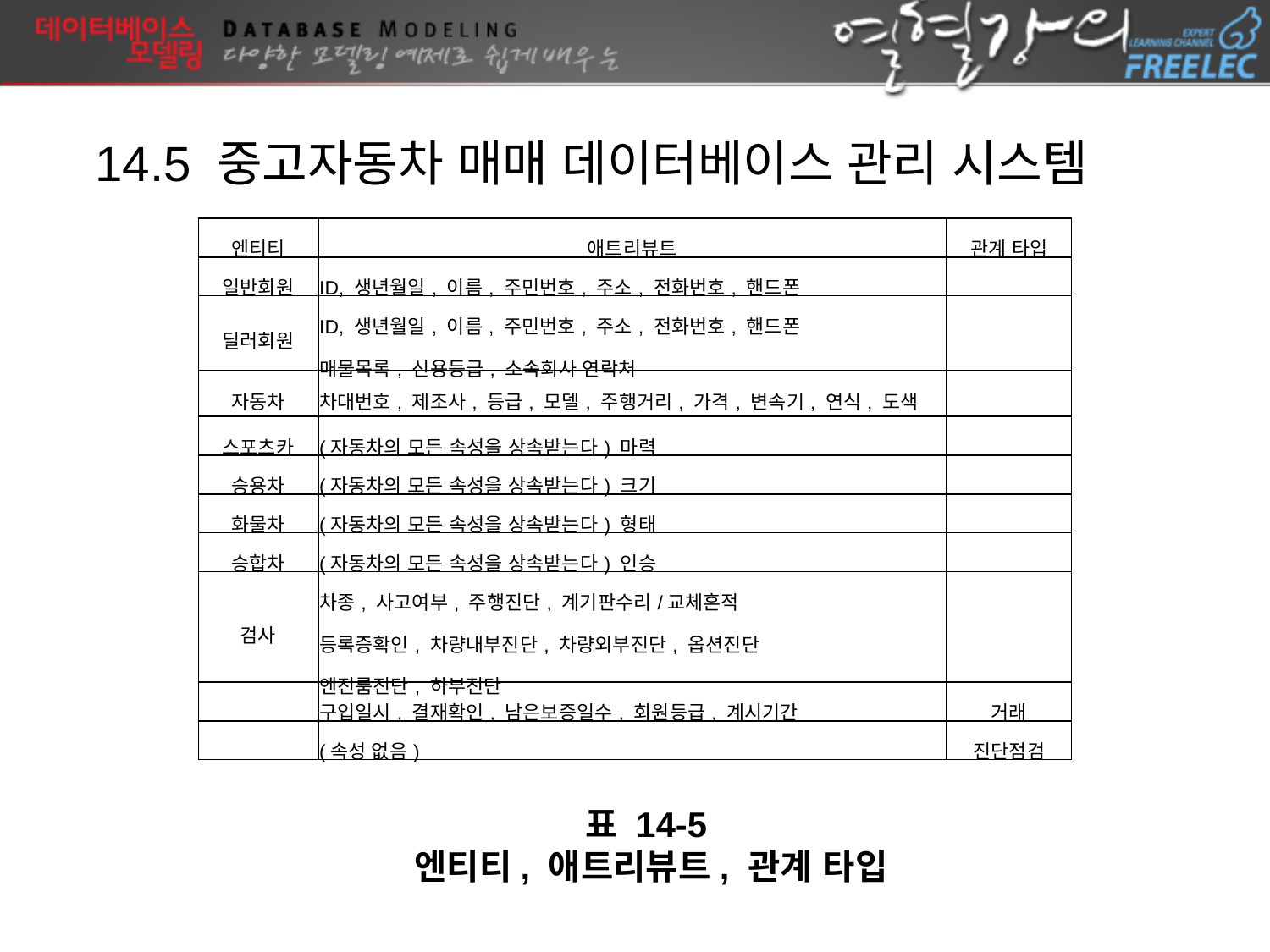

14.5 중고자동차 매매 데이터베이스 관리 시스템
| 엔티티 | 애트리뷰트 | 관계 타입 |
| --- | --- | --- |
| 일반회원 | ID, 생년월일, 이름, 주민번호, 주소, 전화번호, 핸드폰 |  |
| 딜러회원 | ID, 생년월일, 이름, 주민번호, 주소, 전화번호, 핸드폰 매물목록, 신용등급, 소속회사 연락처 |  |
| 자동차 | 차대번호, 제조사, 등급, 모델, 주행거리, 가격, 변속기, 연식, 도색 |  |
| 스포츠카 | (자동차의 모든 속성을 상속받는다) 마력 |  |
| 승용차 | (자동차의 모든 속성을 상속받는다) 크기 |  |
| 화물차 | (자동차의 모든 속성을 상속받는다) 형태 |  |
| 승합차 | (자동차의 모든 속성을 상속받는다) 인승 |  |
| 검사 | 차종, 사고여부, 주행진단, 계기판수리/교체흔적 등록증확인, 차량내부진단, 차량외부진단, 옵션진단 엔진룸진단, 하부진단 |  |
|  | 구입일시, 결재확인, 남은보증일수, 회원등급, 계시기간 | 거래 |
|  | (속성 없음) | 진단점검 |
표 14-5
엔티티, 애트리뷰트, 관계 타입